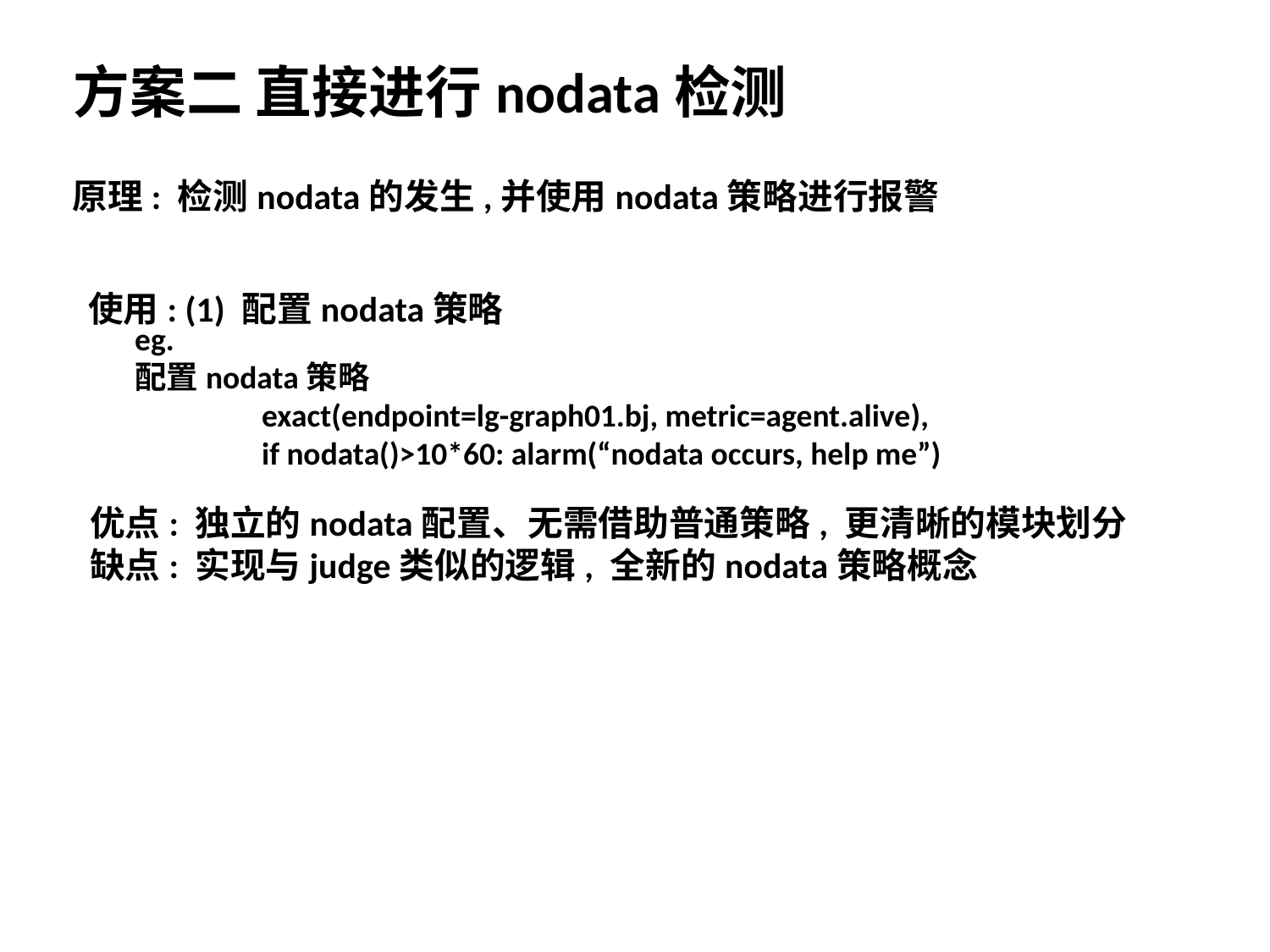

方案二 直接进行nodata检测
原理: 检测nodata的发生,并使用nodata策略进行报警
使用: (1) 配置nodata策略
eg.
配置nodata策略
	exact(endpoint=lg-graph01.bj, metric=agent.alive),
	if nodata()>10*60: alarm(“nodata occurs, help me”)
优点: 独立的nodata配置、无需借助普通策略, 更清晰的模块划分
缺点: 实现与judge类似的逻辑, 全新的nodata策略概念